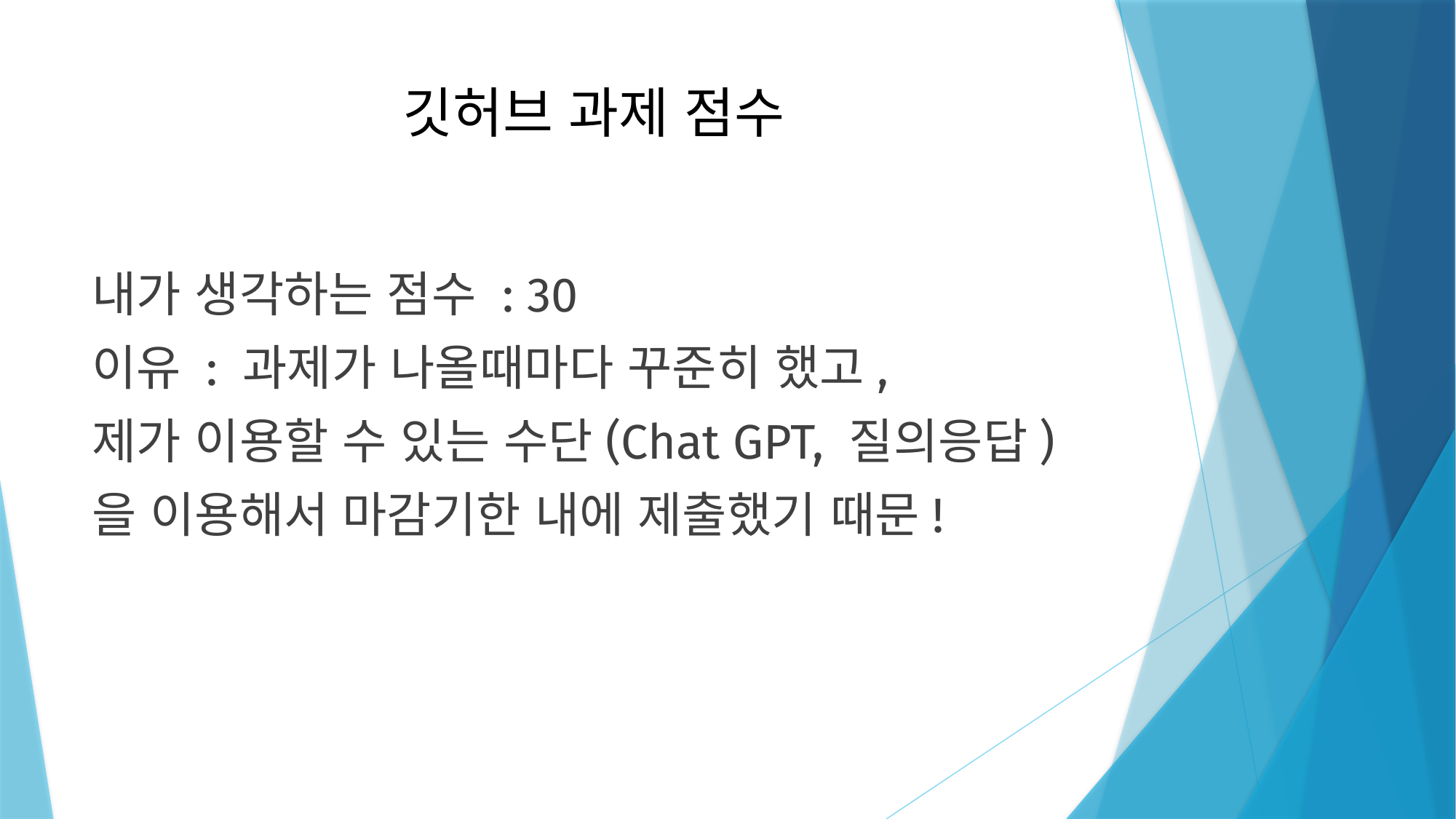

# 깃허브 과제 점수
내가 생각하는 점수 : 30
이유 : 과제가 나올때마다 꾸준히 했고,
제가 이용할 수 있는 수단(Chat GPT, 질의응답)
을 이용해서 마감기한 내에 제출했기 때문!